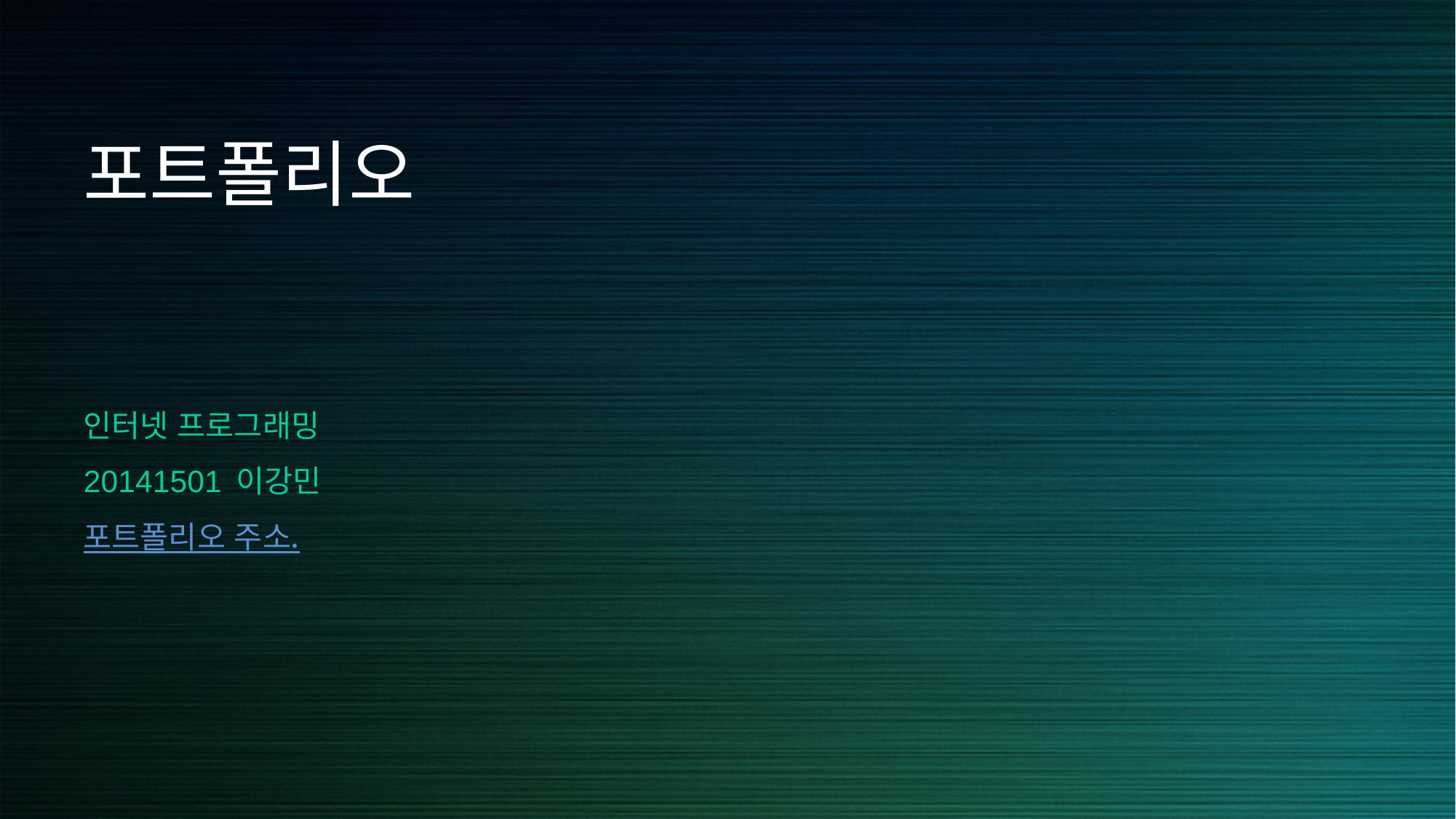

# 포트폴리오
인터넷 프로그래밍
20141501 이강민
포트폴리오 주소.